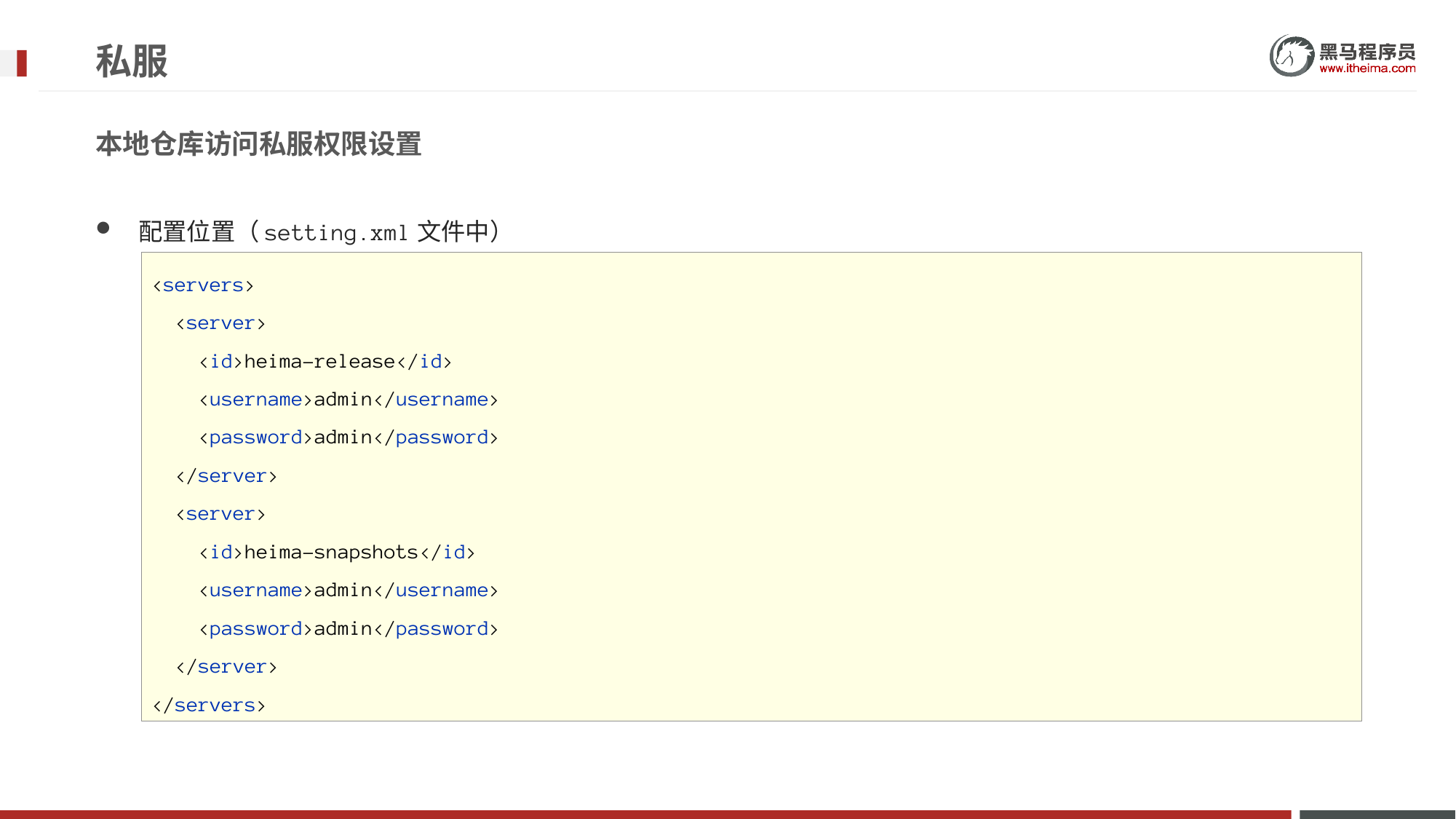

# 私服
本地仓库访问私服权限设置
配置位置（setting.xml文件中）

<servers>
  <server>
    <id>heima-release</id>
    <username>admin</username>
    <password>admin</password>
  </server>
  <server>
    <id>heima-snapshots</id>
    <username>admin</username>
    <password>admin</password>
  </server>
</servers>